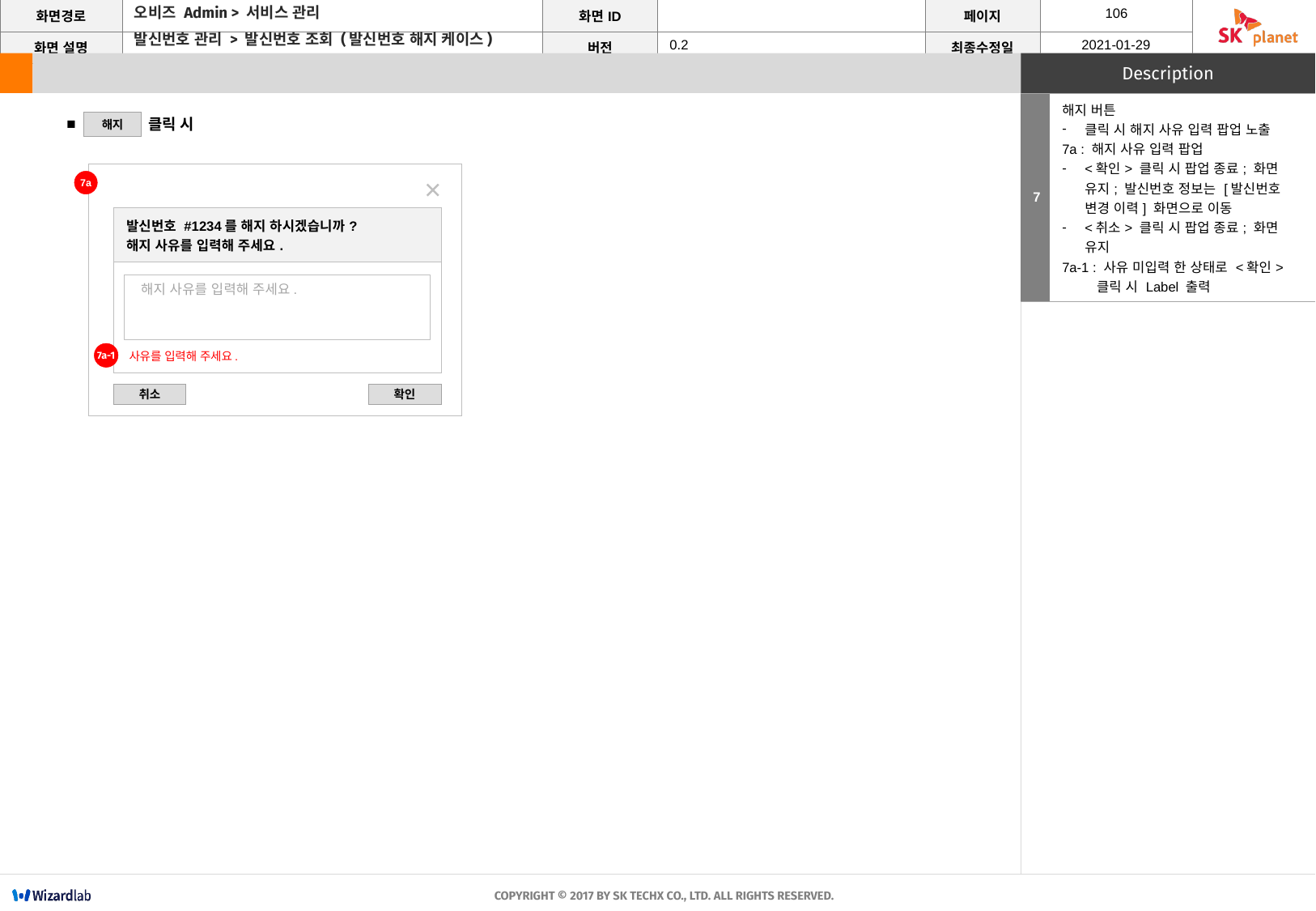

오비즈 Admin > 서비스 관리
발신번호 관리 > 발신번호 조회 (발신번호 해지 케이스)
| 7 | 해지 버튼 클릭 시 해지 사유 입력 팝업 노출 7a : 해지 사유 입력 팝업 <확인> 클릭 시 팝업 종료; 화면 유지; 발신번호 정보는 [발신번호 변경 이력] 화면으로 이동 <취소> 클릭 시 팝업 종료; 화면 유지 7a-1 : 사유 미입력 한 상태로 <확인> 클릭 시 Label 출력 |
| --- | --- |
             클릭 시
해지

취소
확인
7a
| 발신번호 #1234를 해지 하시겠습니까? 해지 사유를 입력해 주세요. |
| --- |
|  |
해지 사유를 입력해 주세요.

7a-1

사유를 입력해 주세요.